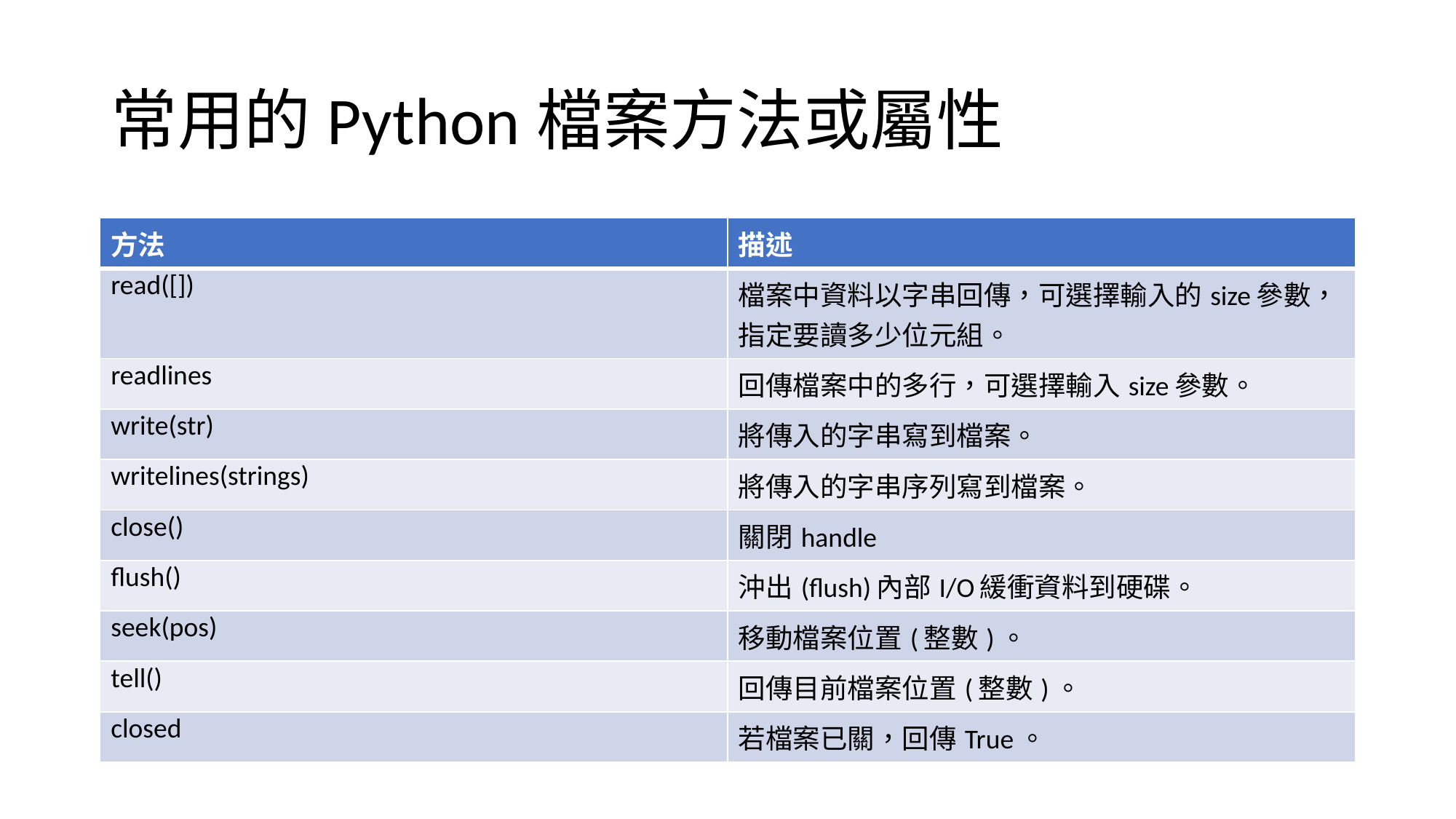

# 常用的Python檔案方法或屬性
| 方法 | 描述 |
| --- | --- |
| read([]) | 檔案中資料以字串回傳，可選擇輸入的size參數，指定要讀多少位元組。 |
| readlines | 回傳檔案中的多行，可選擇輸入size參數。 |
| write(str) | 將傳入的字串寫到檔案。 |
| writelines(strings) | 將傳入的字串序列寫到檔案。 |
| close() | 關閉handle |
| flush() | 沖出(flush)內部I/O緩衝資料到硬碟。 |
| seek(pos) | 移動檔案位置(整數)。 |
| tell() | 回傳目前檔案位置(整數)。 |
| closed | 若檔案已關，回傳True。 |